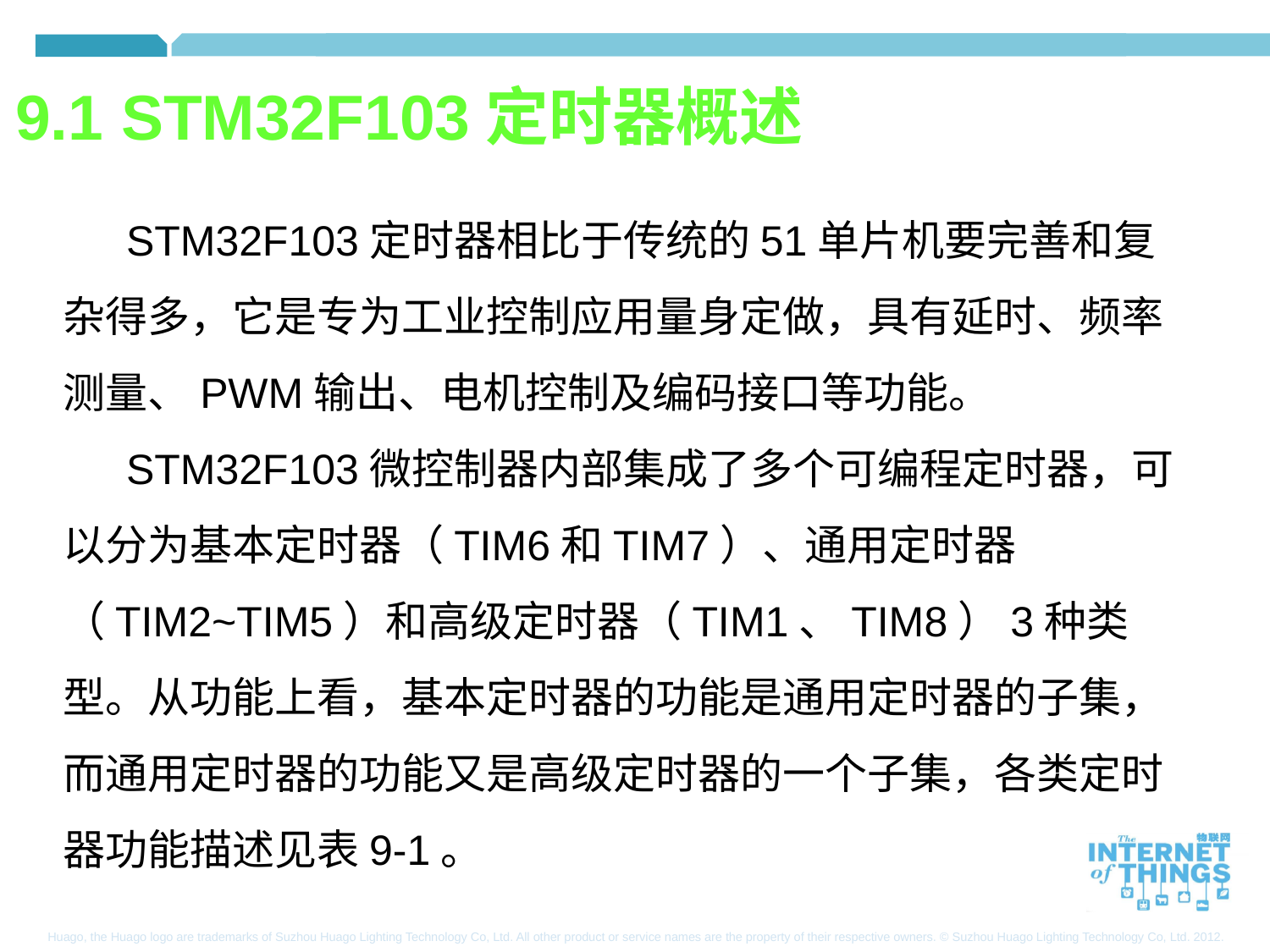

9.1 STM32F103定时器概述
STM32F103定时器相比于传统的51单片机要完善和复杂得多，它是专为工业控制应用量身定做，具有延时、频率测量、PWM输出、电机控制及编码接口等功能。
STM32F103微控制器内部集成了多个可编程定时器，可以分为基本定时器（TIM6和TIM7）、通用定时器（TIM2~TIM5）和高级定时器（TIM1、TIM8）3种类型。从功能上看，基本定时器的功能是通用定时器的子集，而通用定时器的功能又是高级定时器的一个子集，各类定时器功能描述见表9-1。